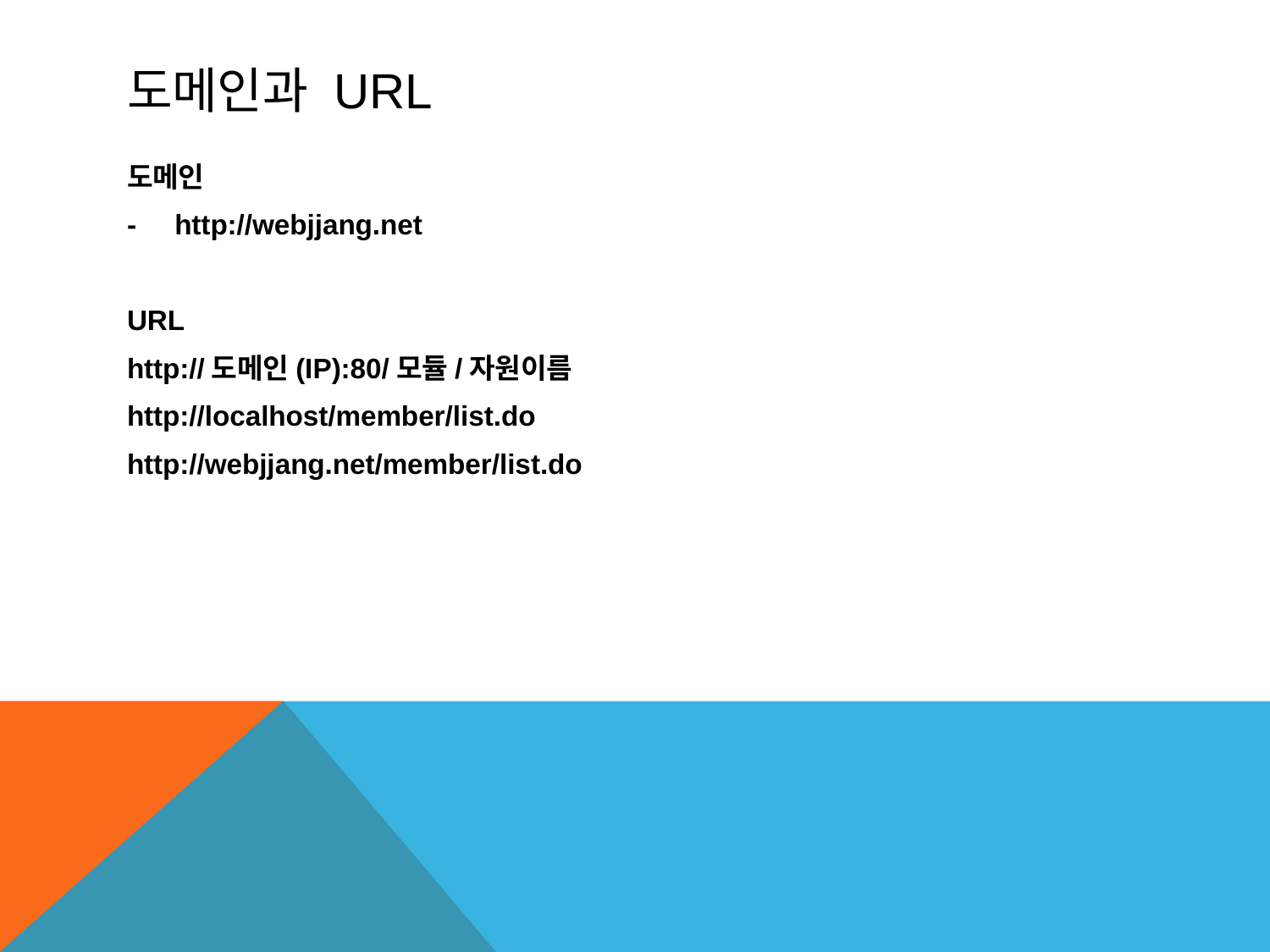

# 도메인과 URL
도메인
- 	http://webjjang.net

URL
http://도메인(IP):80/모듈/자원이름
http://localhost/member/list.do
http://webjjang.net/member/list.do